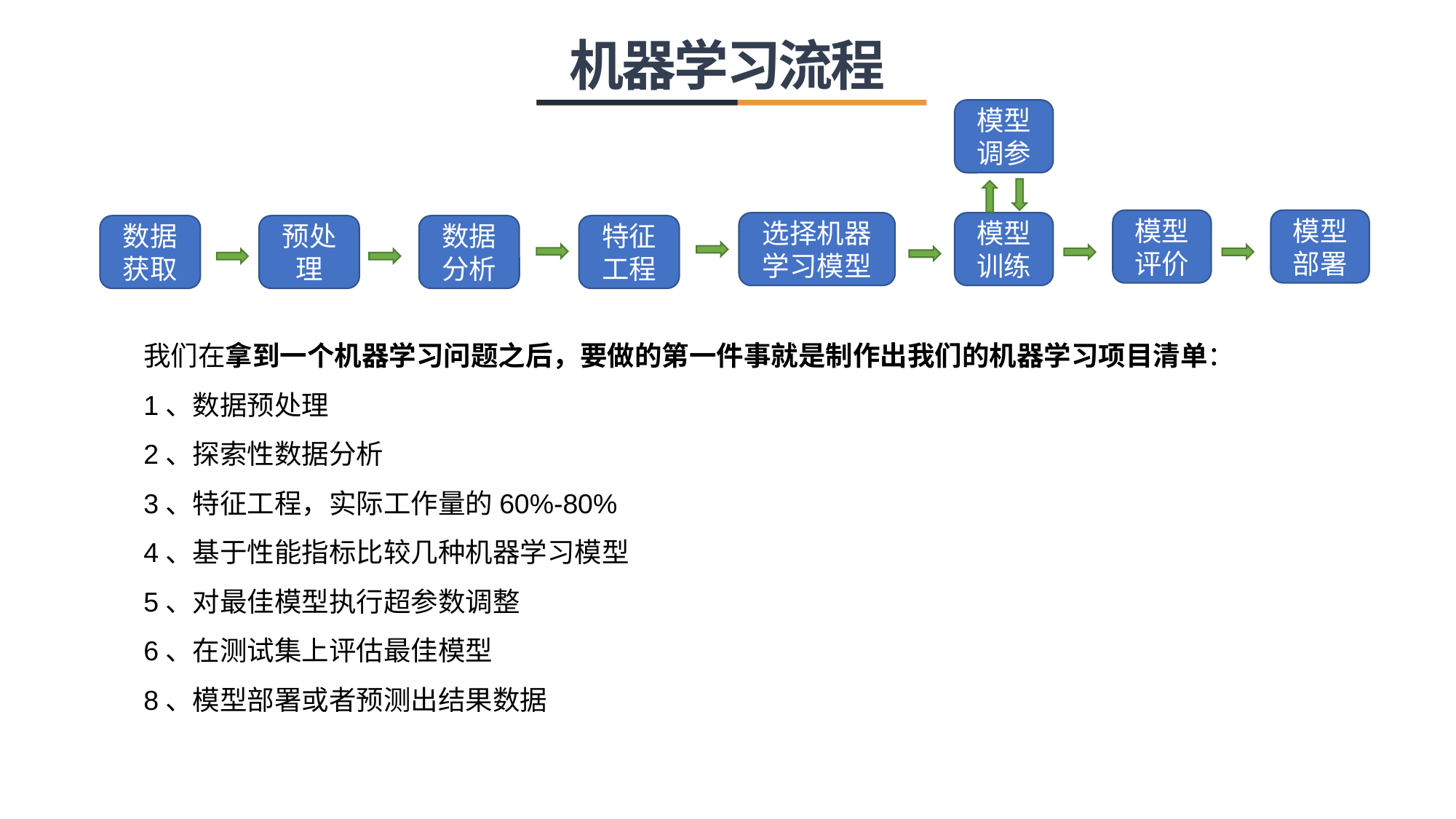

机器学习流程

模型调参

模型部署
模型评价
选择机器学习模型
模型训练
数据获取
预处理
数据分析
特征工程

我们在拿到一个机器学习问题之后，要做的第一件事就是制作出我们的机器学习项目清单：
1、数据预处理
2、探索性数据分析
3、特征工程，实际工作量的60%-80%
4、基于性能指标比较几种机器学习模型
5、对最佳模型执行超参数调整
6、在测试集上评估最佳模型
8、模型部署或者预测出结果数据